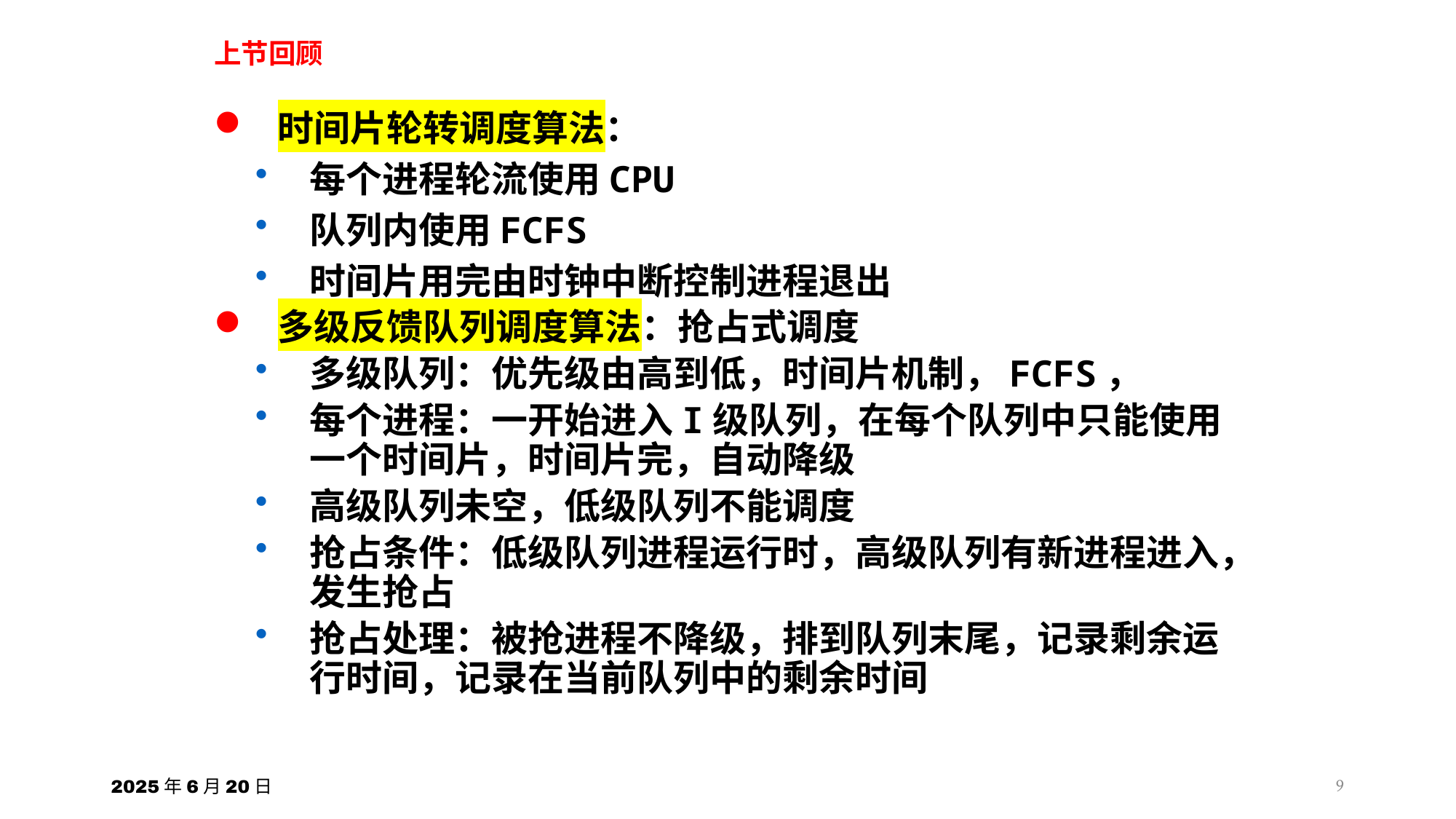

上节回顾
时间片轮转调度算法：
每个进程轮流使用CPU
队列内使用FCFS
时间片用完由时钟中断控制进程退出
多级反馈队列调度算法：抢占式调度
多级队列：优先级由高到低，时间片机制，FCFS，
每个进程：一开始进入I级队列，在每个队列中只能使用一个时间片，时间片完，自动降级
高级队列未空，低级队列不能调度
抢占条件：低级队列进程运行时，高级队列有新进程进入，发生抢占
抢占处理：被抢进程不降级，排到队列末尾，记录剩余运行时间，记录在当前队列中的剩余时间
2025年6月20日
9